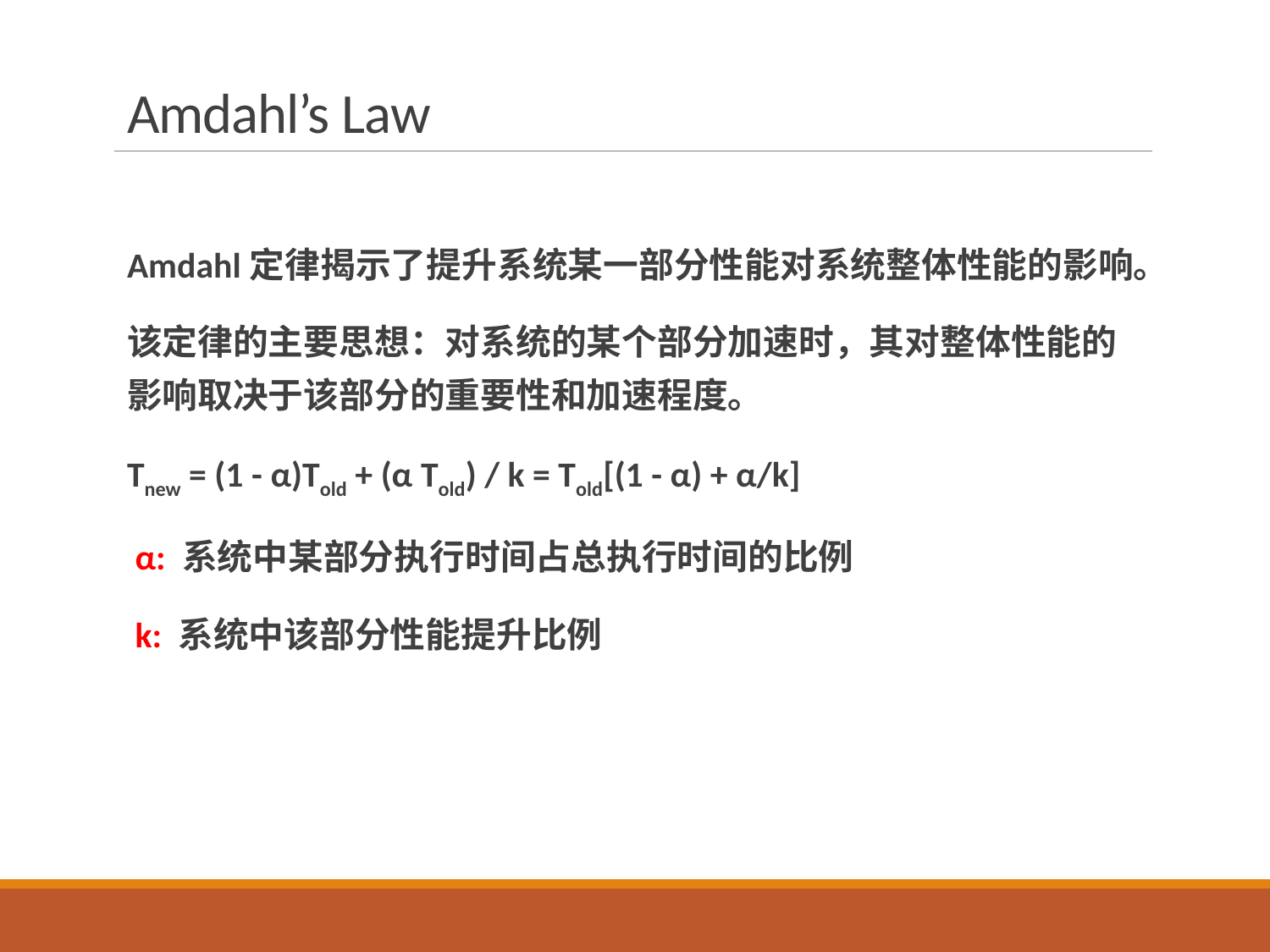

# Amdahl’s Law
Amdahl定律揭示了提升系统某一部分性能对系统整体性能的影响。
该定律的主要思想：对系统的某个部分加速时，其对整体性能的影响取决于该部分的重要性和加速程度。
Tnew = (1 - α)Told + (α Told) / k = Told[(1 - α) + α/k]
 α: 系统中某部分执行时间占总执行时间的比例
 k: 系统中该部分性能提升比例